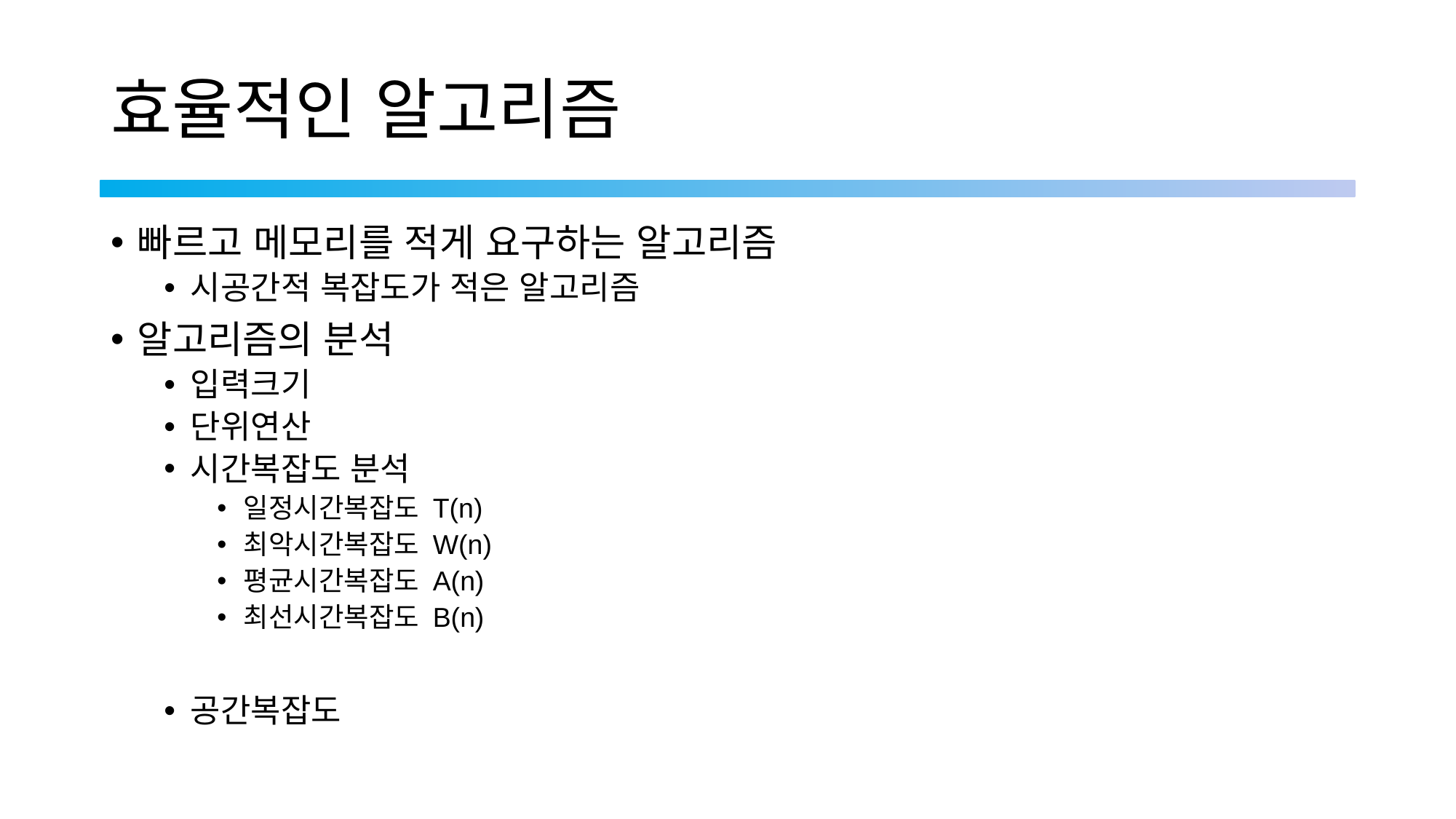

# 효율적인 알고리즘
빠르고 메모리를 적게 요구하는 알고리즘
시공간적 복잡도가 적은 알고리즘
알고리즘의 분석
입력크기
단위연산
시간복잡도 분석
일정시간복잡도 T(n)
최악시간복잡도 W(n)
평균시간복잡도 A(n)
최선시간복잡도 B(n)

공간복잡도